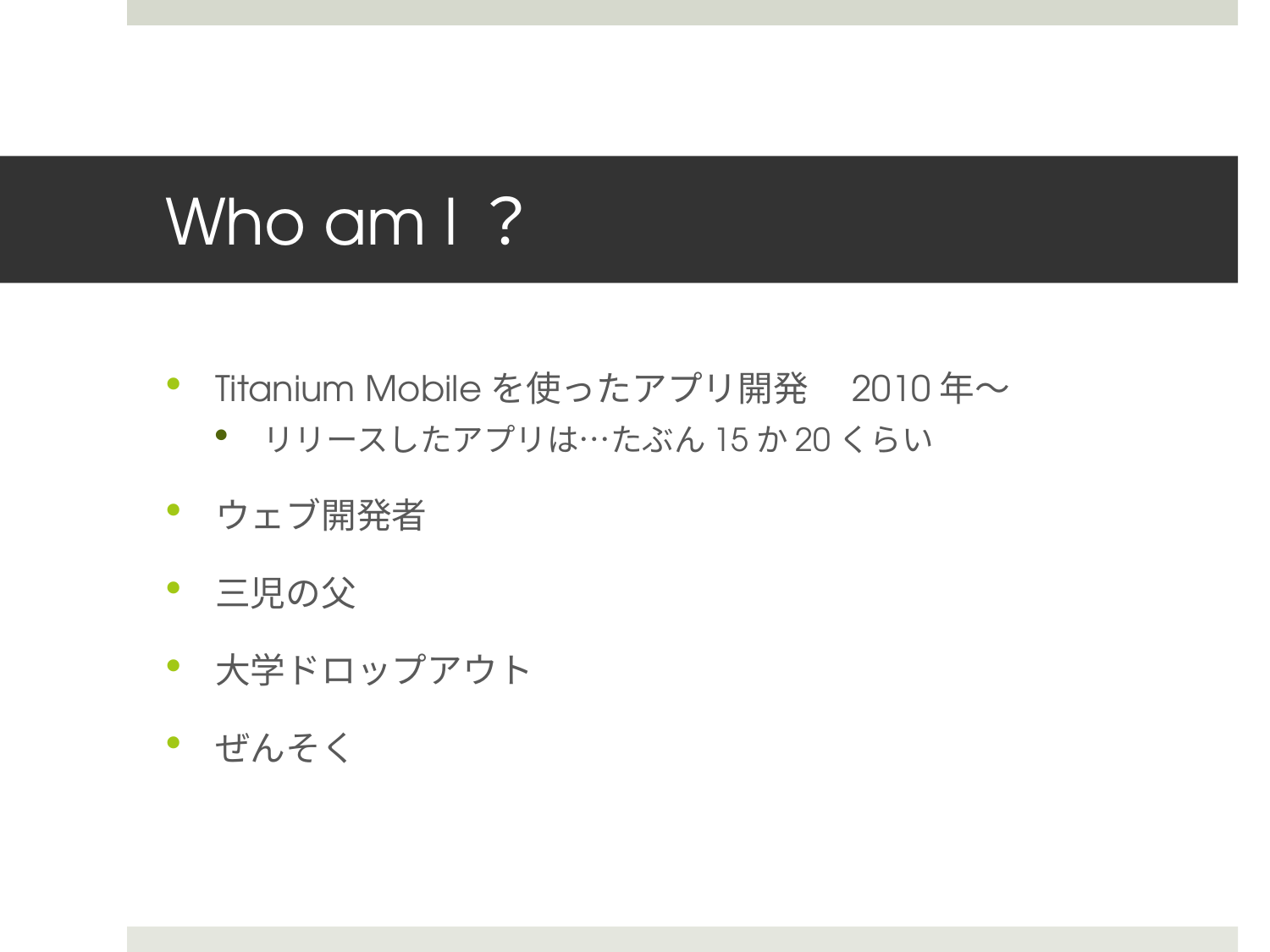

# Who am I？
Titanium Mobileを使ったアプリ開発　2010年〜
リリースしたアプリは…たぶん15か20くらい
ウェブ開発者
三児の父
大学ドロップアウト
ぜんそく